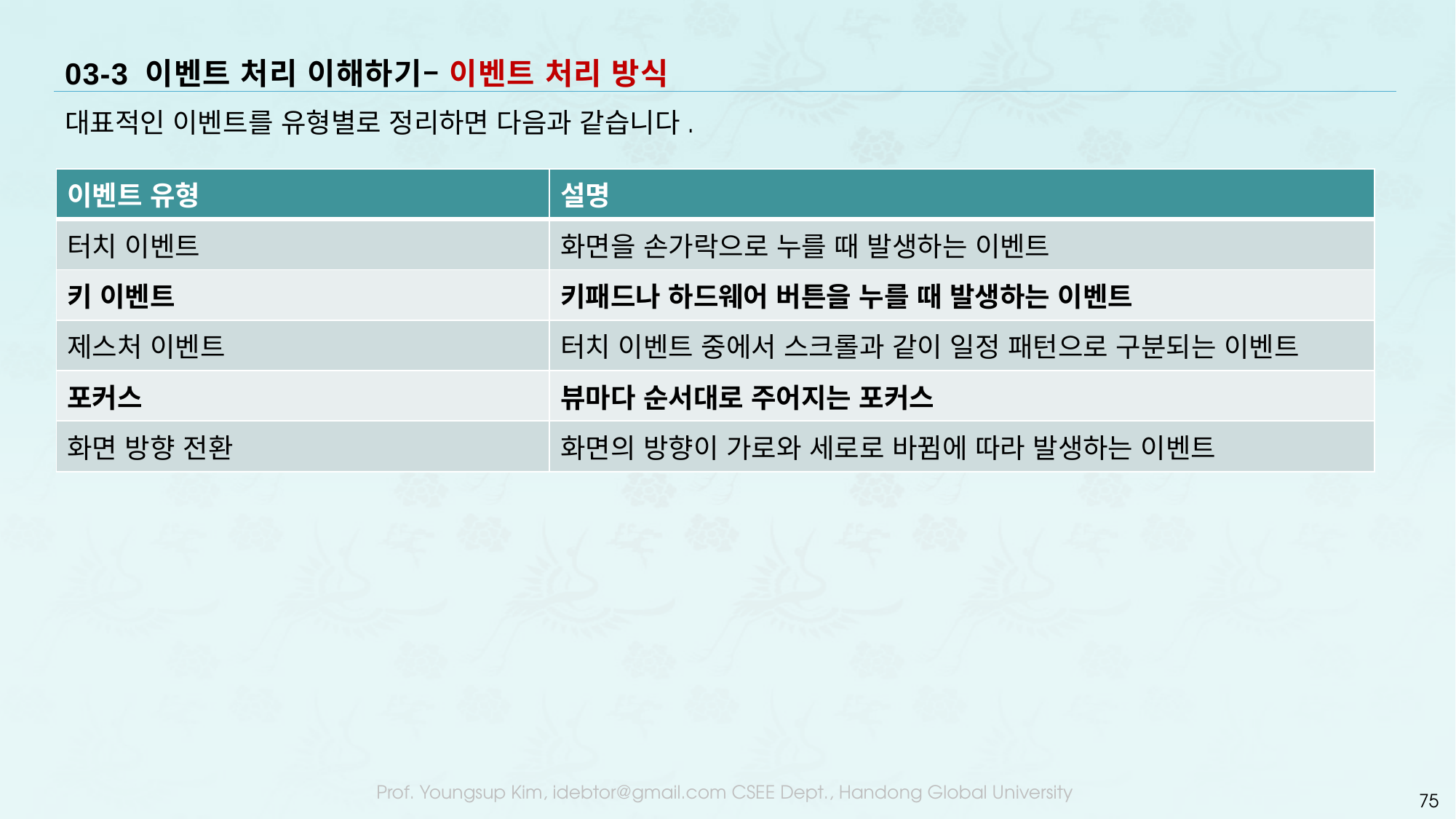

# 03-3 이벤트 처리 이해하기– 이벤트 처리 방식
대표적인 이벤트를 유형별로 정리하면 다음과 같습니다.
| 이벤트 유형 | 설명 |
| --- | --- |
| 터치 이벤트 | 화면을 손가락으로 누를 때 발생하는 이벤트 |
| 키 이벤트 | 키패드나 하드웨어 버튼을 누를 때 발생하는 이벤트 |
| 제스처 이벤트 | 터치 이벤트 중에서 스크롤과 같이 일정 패턴으로 구분되는 이벤트 |
| 포커스 | 뷰마다 순서대로 주어지는 포커스 |
| 화면 방향 전환 | 화면의 방향이 가로와 세로로 바뀜에 따라 발생하는 이벤트 |
75